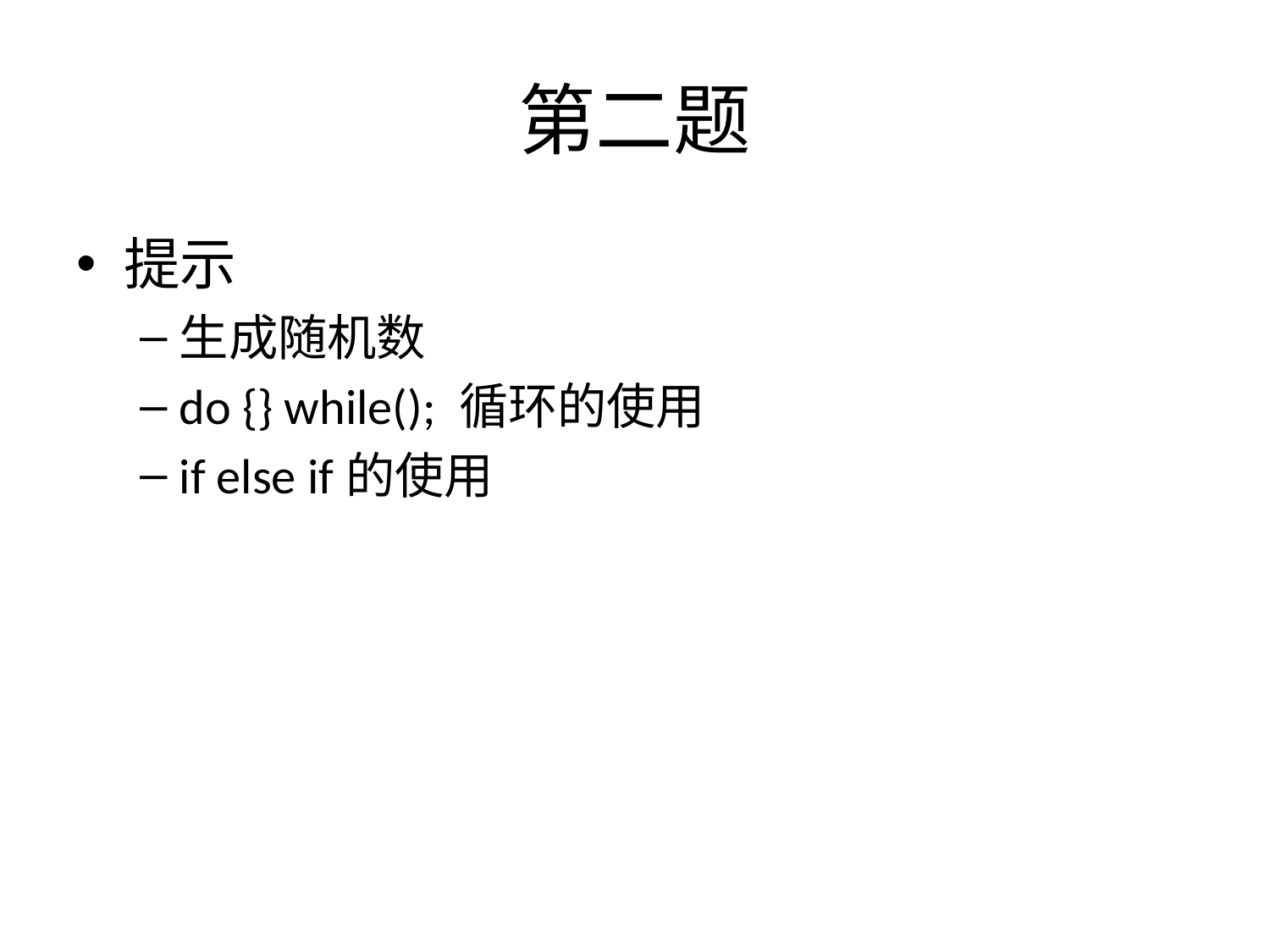

# 第二题
提示
生成随机数
do {} while(); 循环的使用
if else if的使用